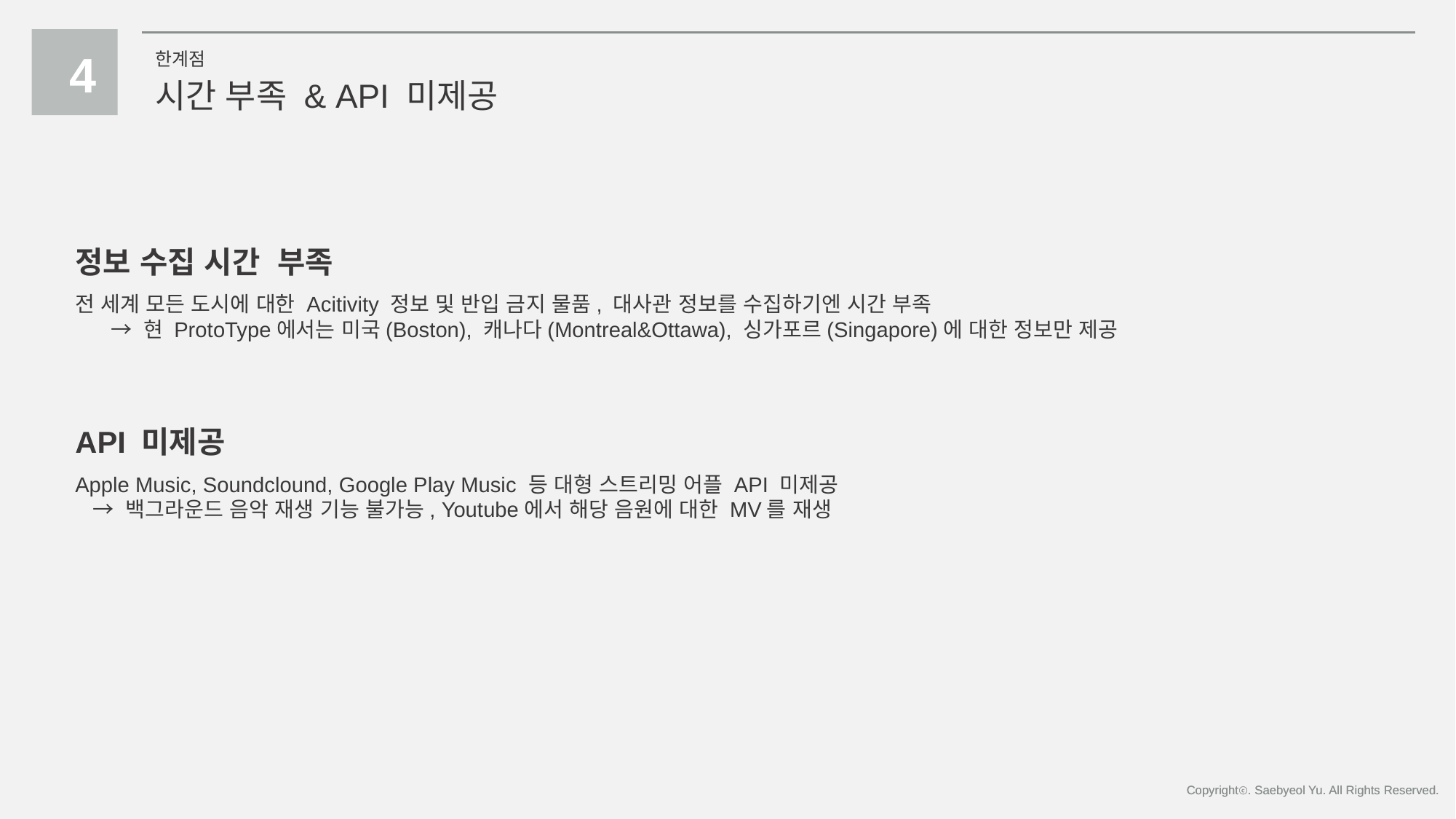

4
한계점
시간 부족 & API 미제공
정보 수집 시간  부족
전 세계 모든 도시에 대한 Acitivity 정보 및 반입 금지 물품, 대사관 정보를 수집하기엔 시간 부족
      → 현 ProtoType에서는 미국(Boston), 캐나다(Montreal&Ottawa), 싱가포르(Singapore)에 대한 정보만 제공
API 미제공
Apple Music, Soundclound, Google Play Music 등 대형 스트리밍 어플 API 미제공
   → 백그라운드 음악 재생 기능 불가능, Youtube에서 해당 음원에 대한 MV를 재생
Copyrightⓒ. Saebyeol Yu. All Rights Reserved.